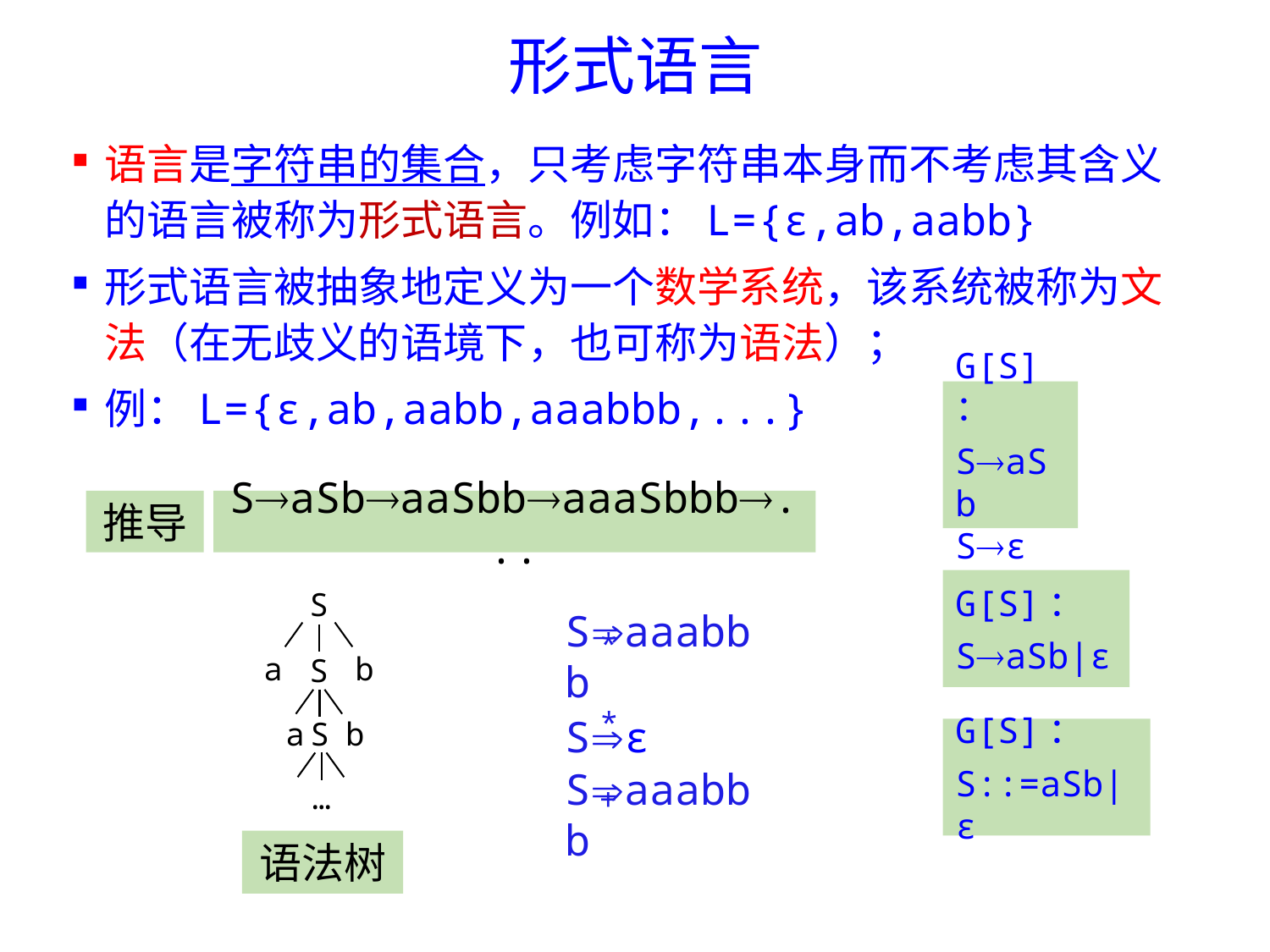

# 形式语言
语言是字符串的集合，只考虑字符串本身而不考虑其含义的语言被称为形式语言。例如：L={ε,ab,aabb}
形式语言被抽象地定义为一个数学系统，该系统被称为文法（在无歧义的语境下，也可称为语法）；
例：L={ε,ab,aabb,aaabbb,...}
G[S]：
S→aSb
S→ε
推导
S→aSb→aaSbb→aaaSbbb→...
G[S]：
S→aSb|ε
S
a
b
S
b
a
S
…
*
S⇒aaabbb
*
S⇒ε
G[S]：
S::=aSb|ε
+
S⇒aaabbb
语法树